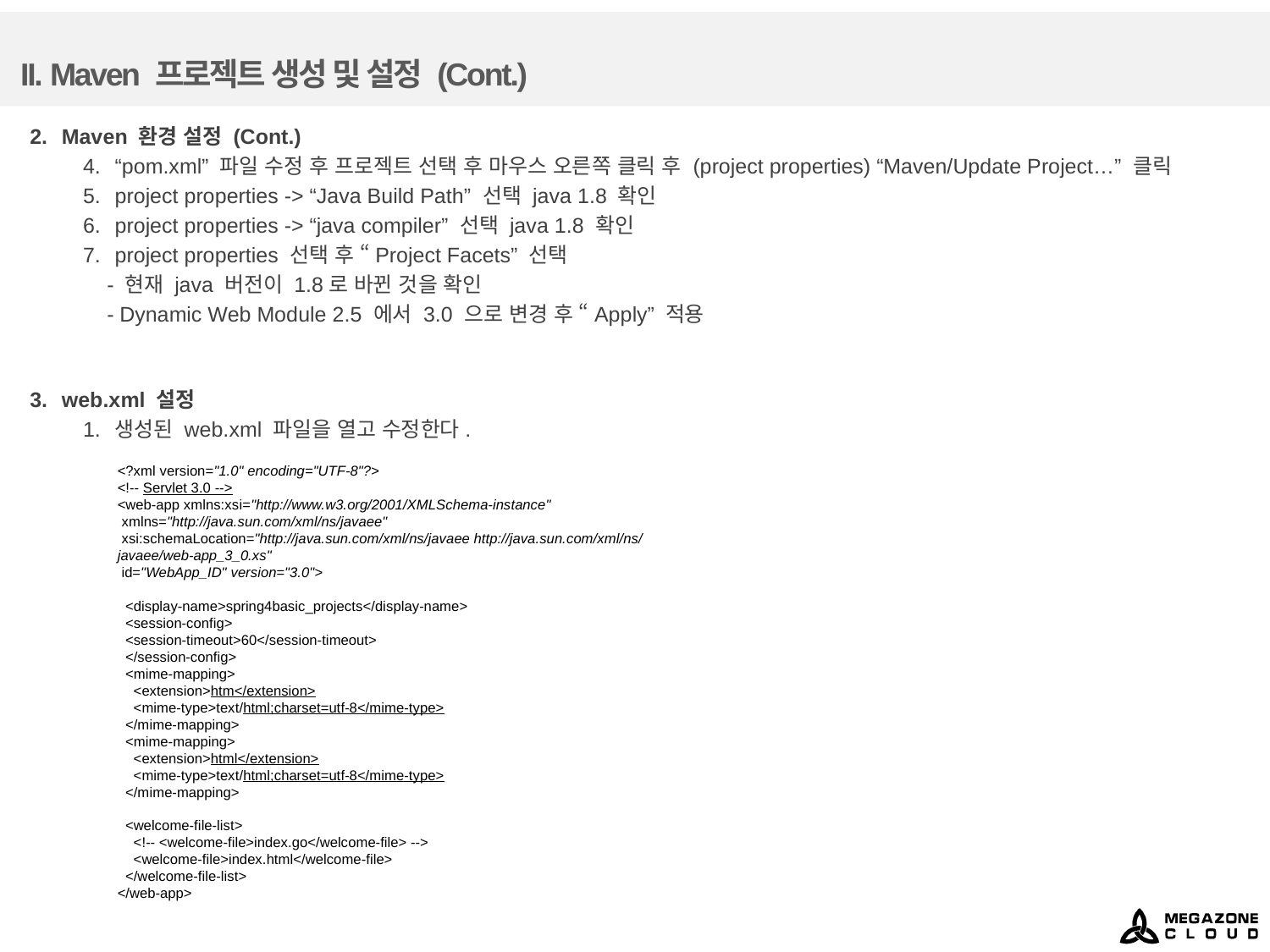

# II. Maven 프로젝트 생성 및 설정 (Cont.)
Maven 환경 설정 (Cont.)
“pom.xml” 파일 수정 후 프로젝트 선택 후 마우스 오른쪽 클릭 후 (project properties) “Maven/Update Project…” 클릭
project properties -> “Java Build Path” 선택 java 1.8 확인
project properties -> “java compiler” 선택 java 1.8 확인
project properties 선택 후 “Project Facets” 선택
    - 현재 java 버전이 1.8로 바뀐 것을 확인
    - Dynamic Web Module 2.5 에서 3.0 으로 변경 후 “Apply” 적용

web.xml 설정
생성된 web.xml 파일을 열고 수정한다.
<?xml version="1.0" encoding="UTF-8"?>
<!-- Servlet 3.0 -->
<web-app xmlns:xsi="http://www.w3.org/2001/XMLSchema-instance"
 xmlns="http://java.sun.com/xml/ns/javaee"
 xsi:schemaLocation="http://java.sun.com/xml/ns/javaee http://java.sun.com/xml/ns/javaee/web-app_3_0.xs"
 id="WebApp_ID" version="3.0">

  <display-name>spring4basic_projects</display-name>
  <session-config>
  <session-timeout>60</session-timeout>
  </session-config>
  <mime-mapping>
    <extension>htm</extension>
    <mime-type>text/html;charset=utf-8</mime-type>
  </mime-mapping>
  <mime-mapping>
    <extension>html</extension>
    <mime-type>text/html;charset=utf-8</mime-type>
  </mime-mapping>

  <welcome-file-list>
    <!-- <welcome-file>index.go</welcome-file> -->
    <welcome-file>index.html</welcome-file>
  </welcome-file-list>
</web-app>